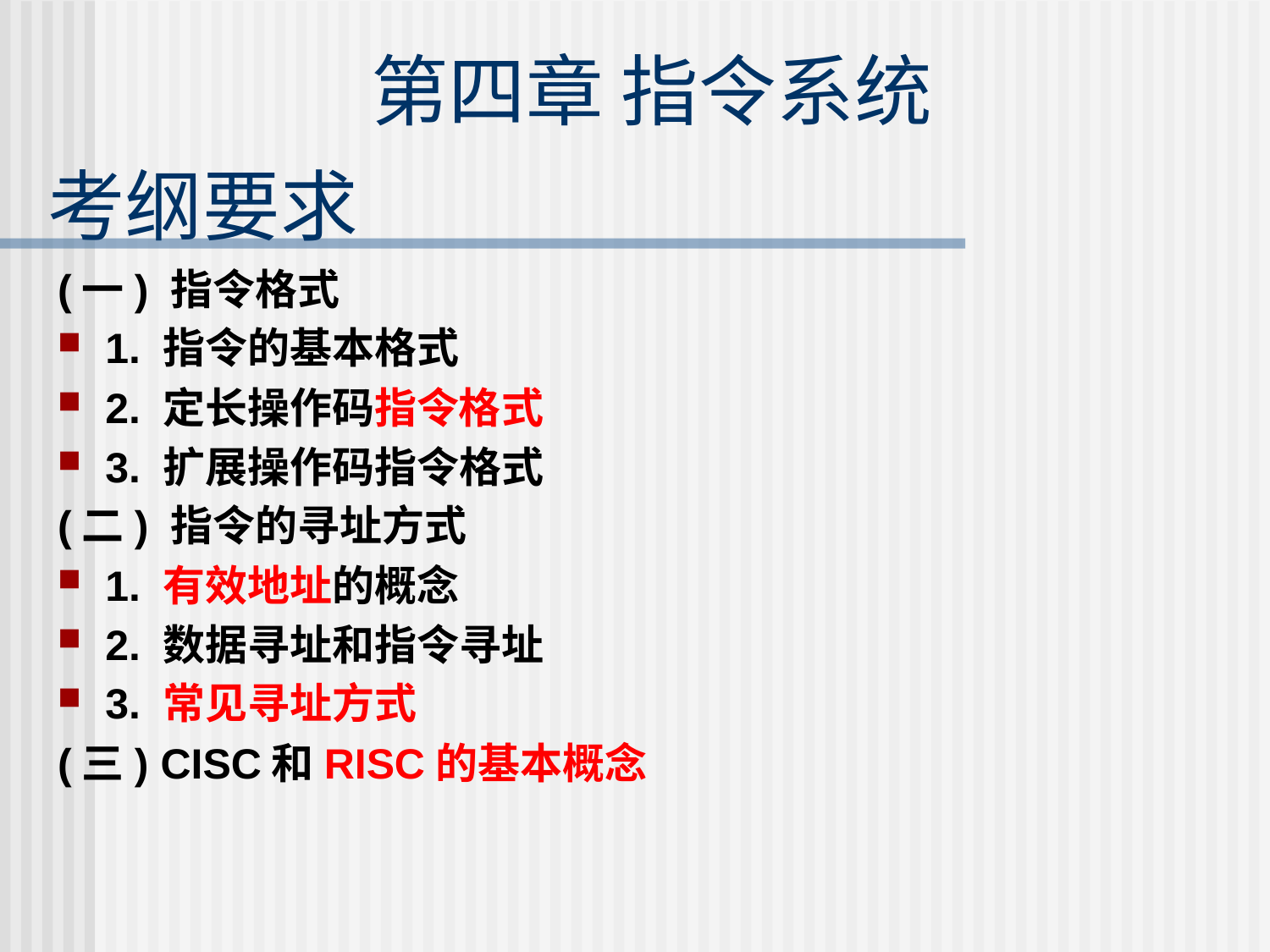

第四章 指令系统
# 考纲要求
(一) 指令格式
1. 指令的基本格式
2. 定长操作码指令格式
3. 扩展操作码指令格式
(二) 指令的寻址方式
1. 有效地址的概念
2. 数据寻址和指令寻址
3. 常见寻址方式
(三) CISC和RISC的基本概念

52